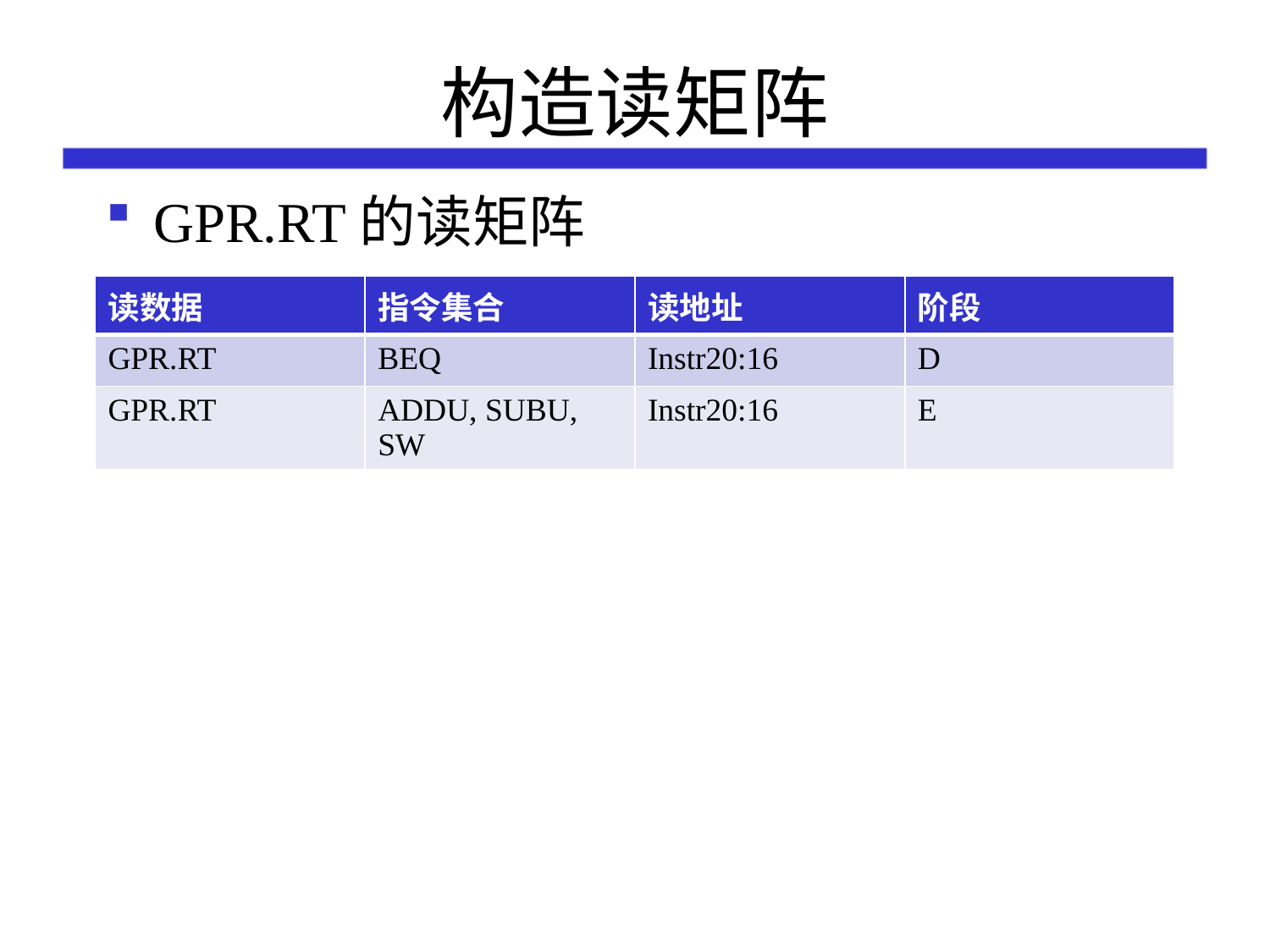

# 构造读矩阵
GPR.RT的读矩阵

| 读数据 | 指令集合 | 读地址 | 阶段 |
| --- | --- | --- | --- |
| GPR.RT | BEQ | Instr20:16 | D |
| GPR.RT | ADDU, SUBU, SW | Instr20:16 | E |